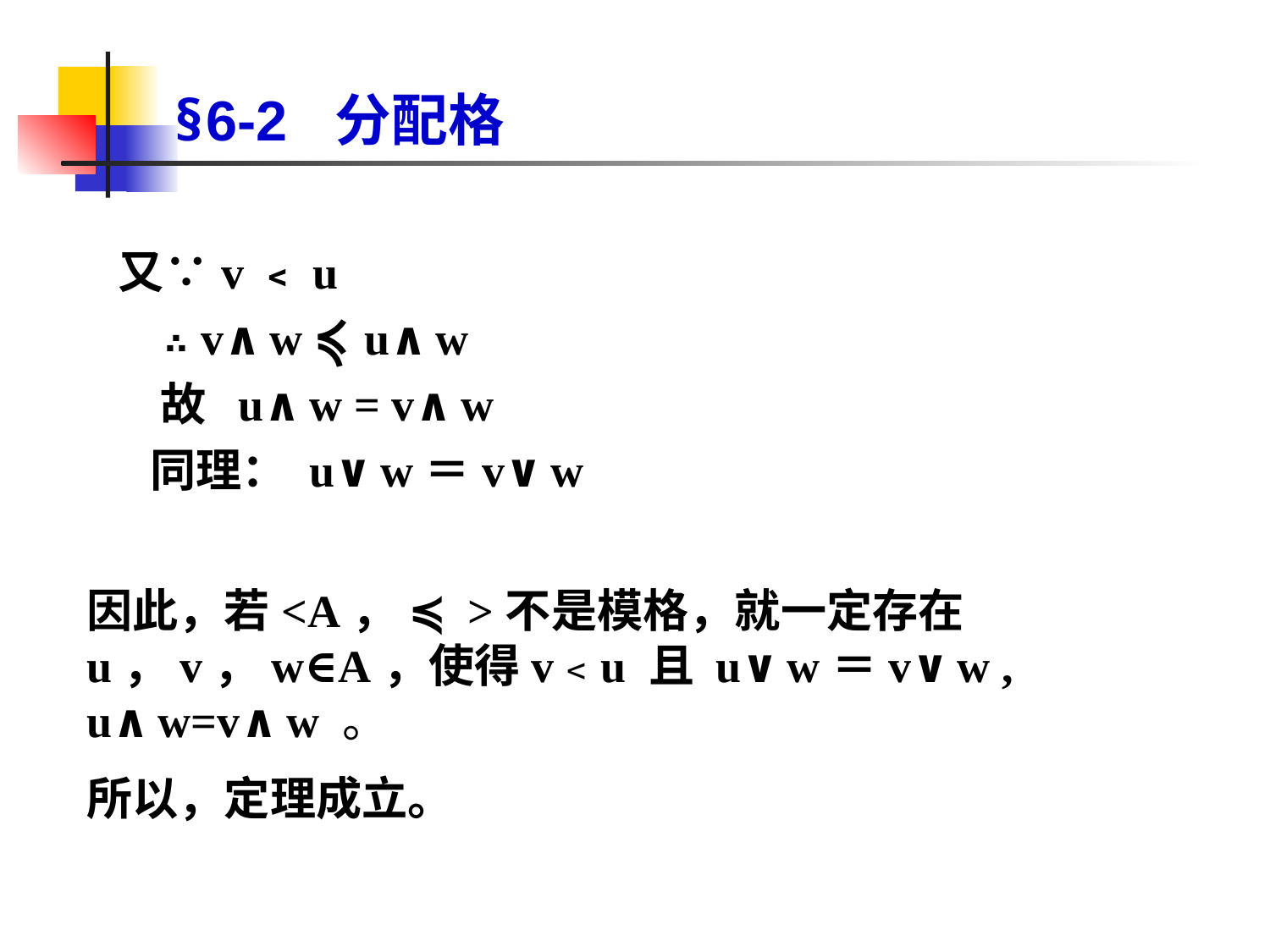

§6-2 分配格
又∵v ﹤ u
    ∴ v∧w ≼ u∧w
   故  u∧w = v∧w
  同理： u∨w＝v∨w
因此，若<A， ≼ >不是模格，就一定存在u，v，w∈A，使得v﹤u 且 u∨w＝v∨w , u∧w=v∧w 。
所以，定理成立。
13